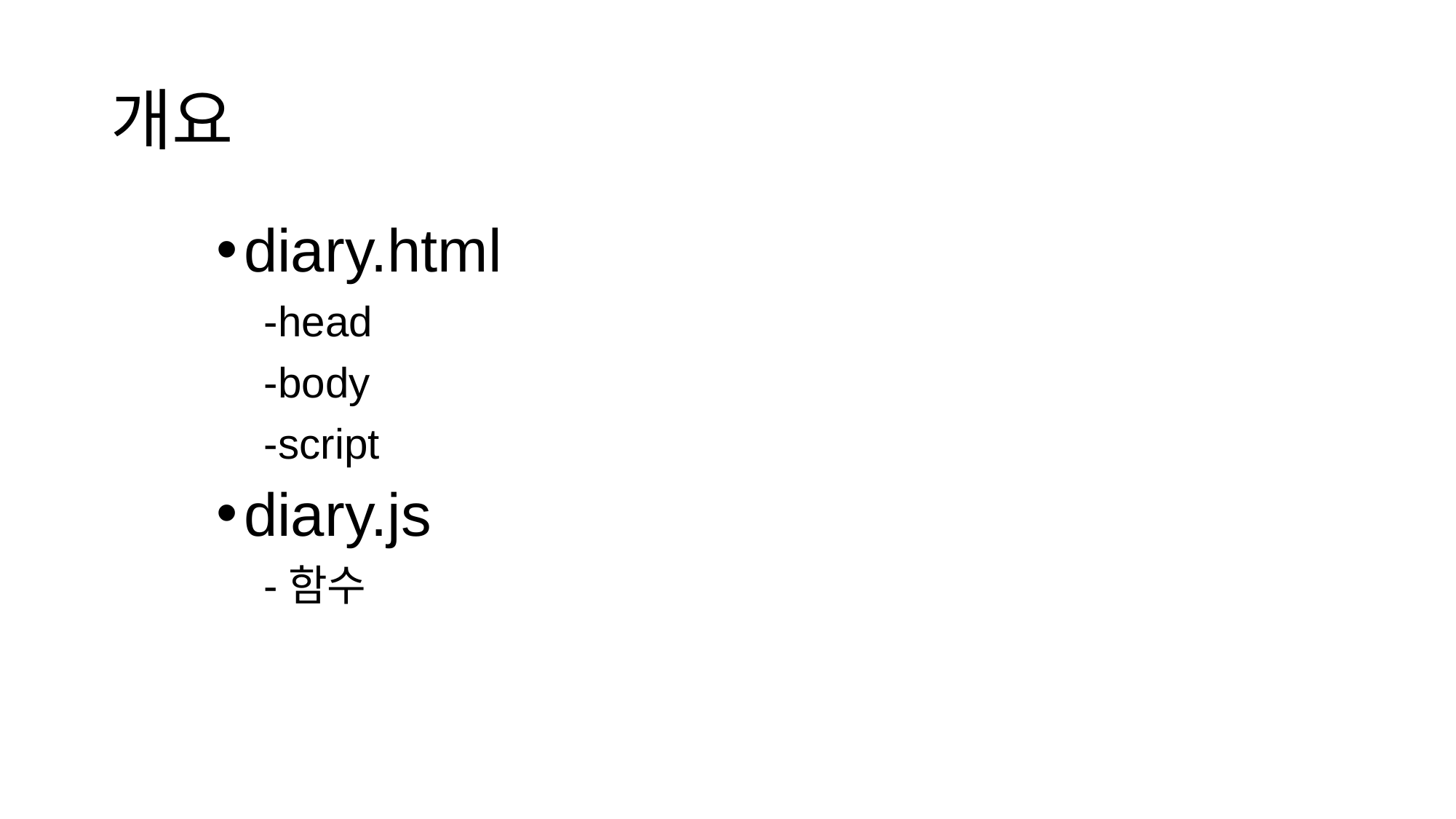

# 개요
diary.html
    -head
    -body
    -script
diary.js
    -함수